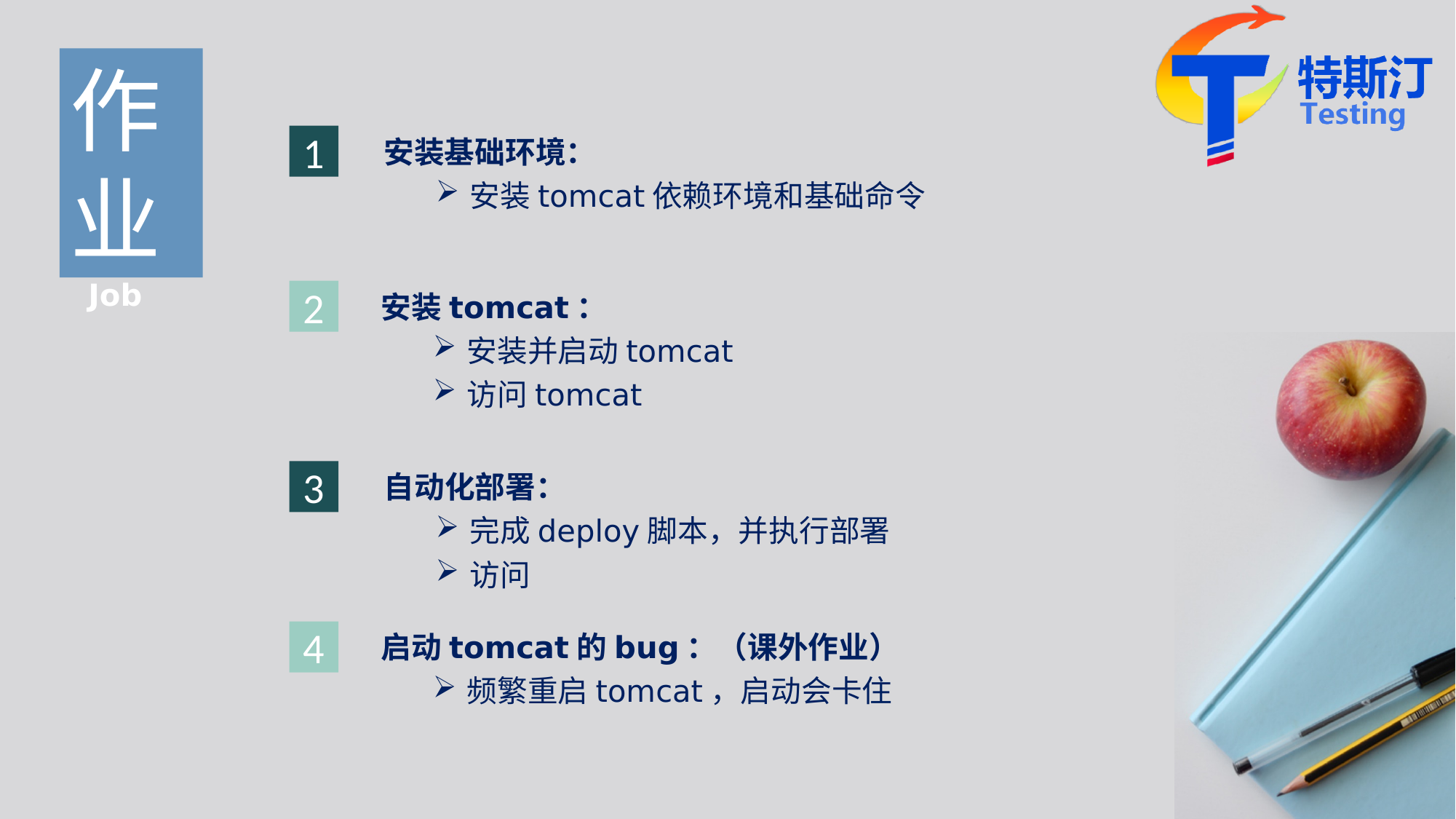

作业
   Job
1
安装基础环境：
安装tomcat依赖环境和基础命令
安装tomcat：
安装并启动tomcat
访问tomcat
2
3
自动化部署：
完成deploy脚本，并执行部署
访问
启动tomcat的bug：（课外作业）
频繁重启tomcat，启动会卡住
4